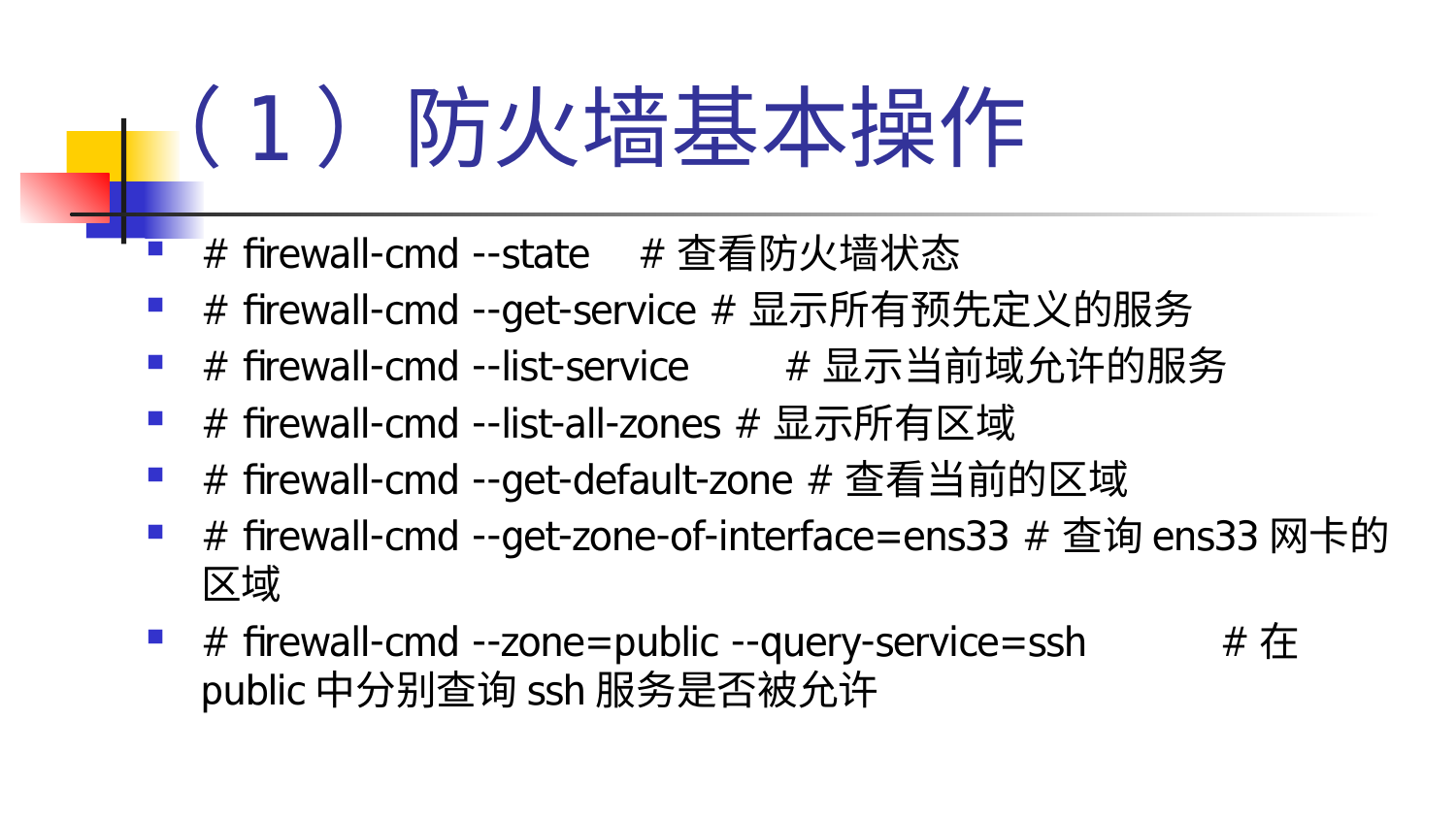

# （1）防火墙基本操作
# firewall-cmd --state 	#查看防火墙状态
# firewall-cmd --get-service #显示所有预先定义的服务
# firewall-cmd --list-service 	#显示当前域允许的服务
# firewall-cmd --list-all-zones #显示所有区域
# firewall-cmd --get-default-zone #查看当前的区域
# firewall-cmd --get-zone-of-interface=ens33 #查询ens33网卡的区域
# firewall-cmd --zone=public --query-service=ssh 	#在public中分别查询ssh服务是否被允许